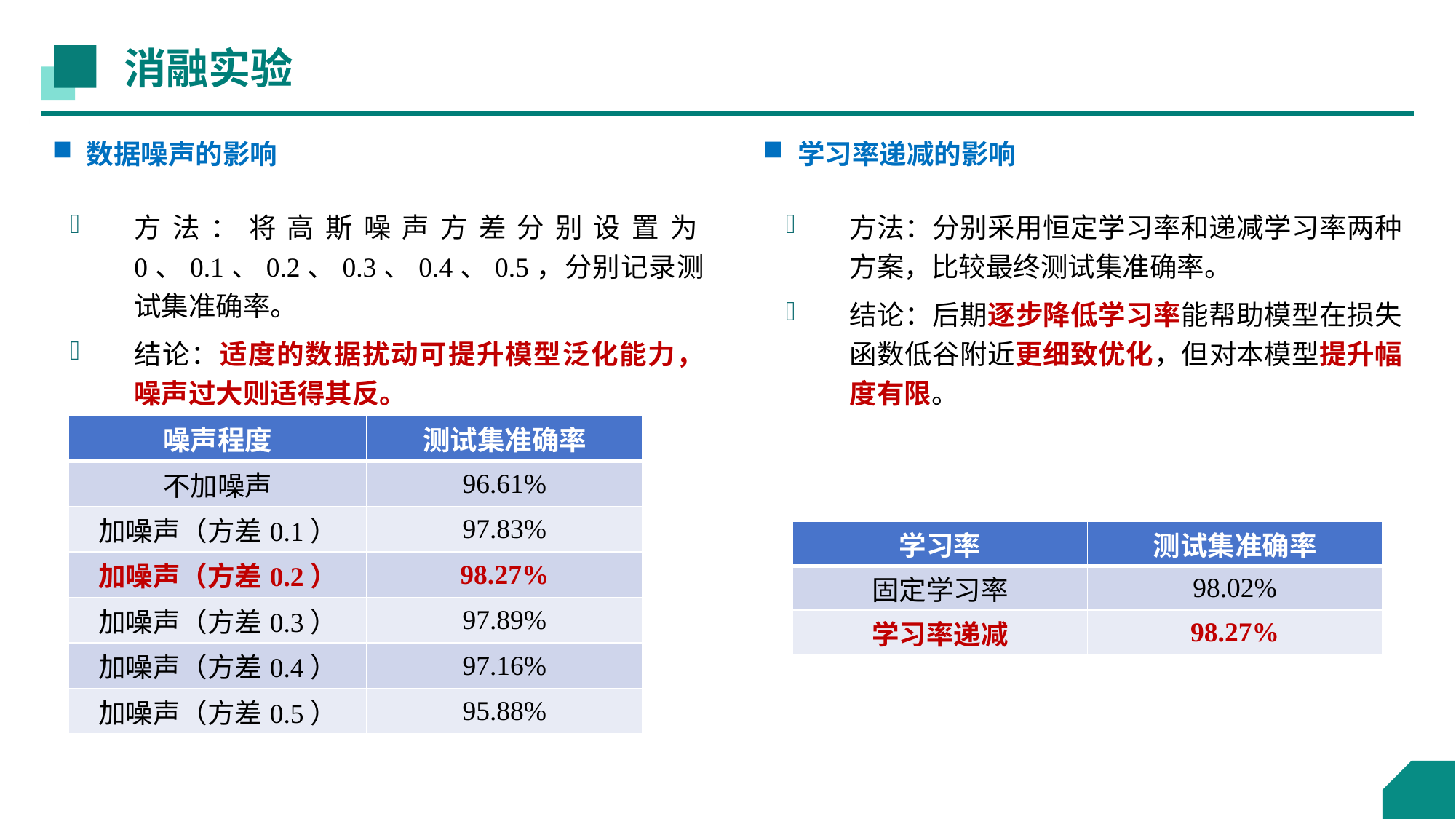

消融实验

数据噪声的影响
学习率递减的影响
方法：将高斯噪声方差分别设置为0、0.1、0.2、0.3、0.4、0.5，分别记录测试集准确率。
结论：适度的数据扰动可提升模型泛化能力，噪声过大则适得其反。
方法：分别采用恒定学习率和递减学习率两种方案，比较最终测试集准确率。
结论：后期逐步降低学习率能帮助模型在损失函数低谷附近更细致优化，但对本模型提升幅度有限。

| 噪声程度 | 测试集准确率 |
| --- | --- |
| 不加噪声 | 96.61% |
| 加噪声（方差0.1） | 97.83% |
| 加噪声（方差0.2） | 98.27% |
| 加噪声（方差0.3） | 97.89% |
| 加噪声（方差0.4） | 97.16% |
| 加噪声（方差0.5） | 95.88% |
| 学习率 | 测试集准确率 |
| --- | --- |
| 固定学习率 | 98.02% |
| 学习率递减 | 98.27% |

6